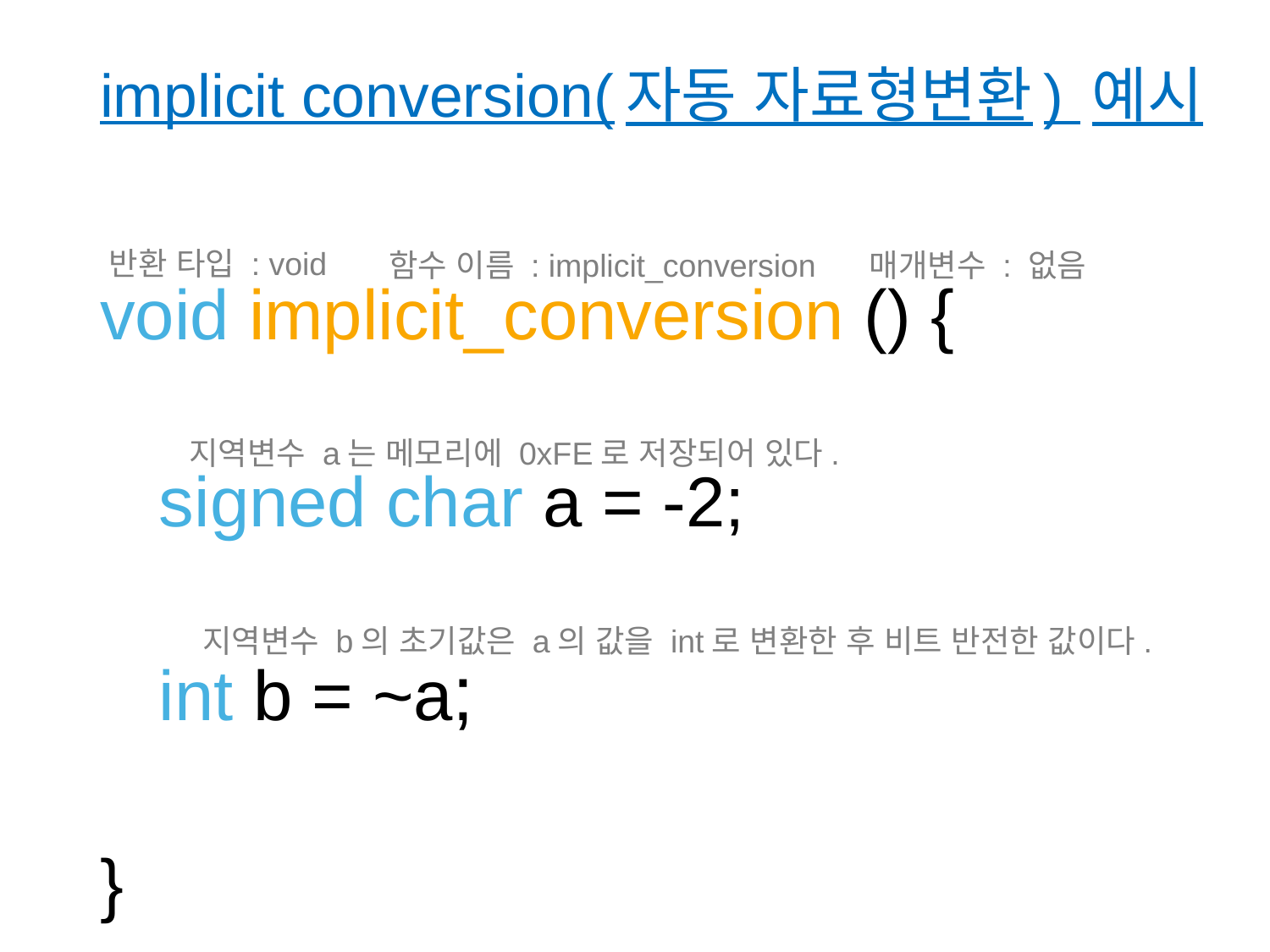

# implicit conversion(자동 자료형변환) 예시
반환 타입 : void
함수 이름 : implicit_conversion
매개변수 : 없음
void implicit_conversion () {

   signed char a = -2;

   int b = ~a;

}
지역변수 a는 메모리에 0xFE로 저장되어 있다.
지역변수 b의 초기값은 a의 값을 int로 변환한 후 비트 반전한 값이다.